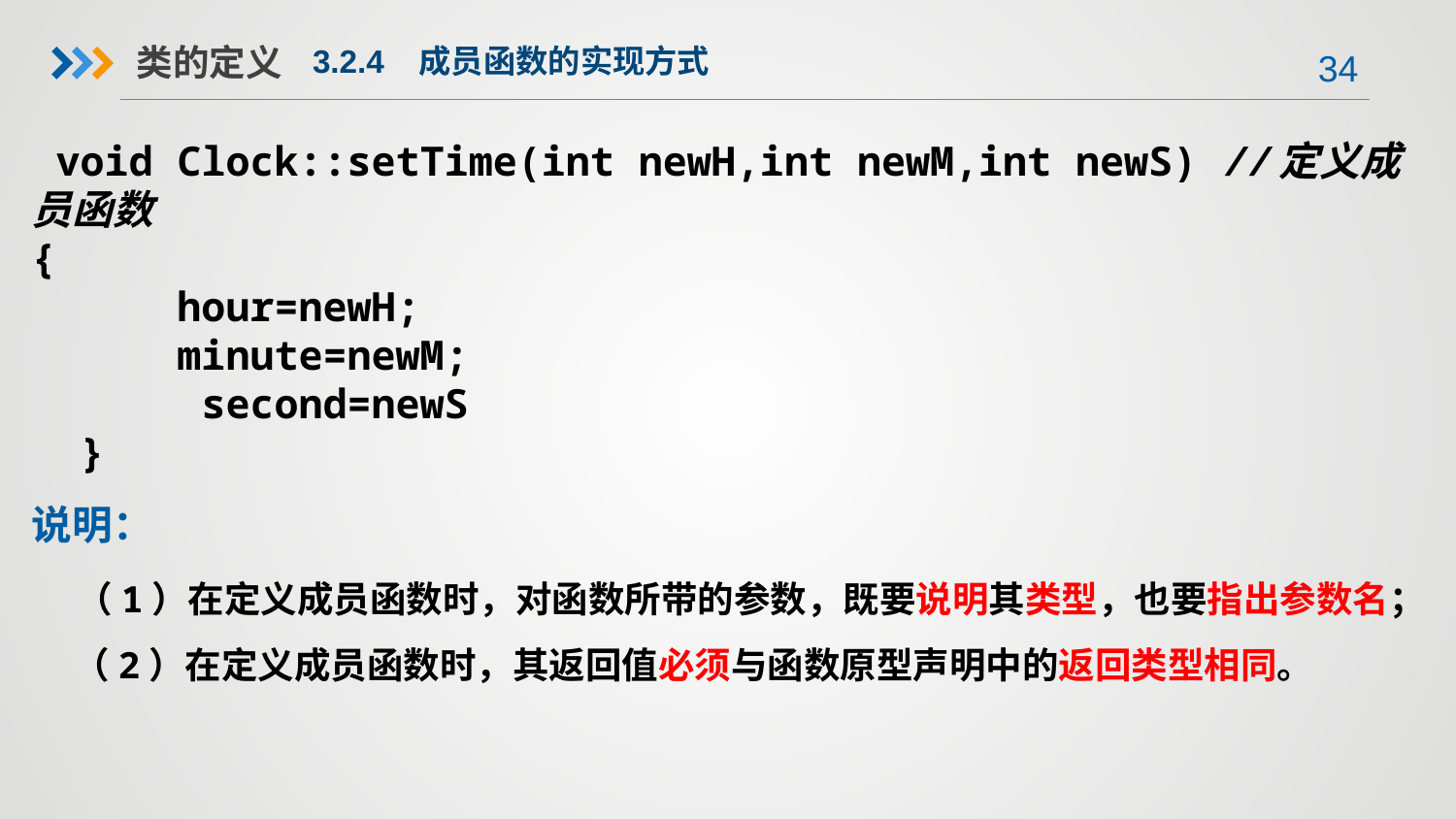

类的定义
3.2.4   成员函数的实现方式
 void Clock::setTime(int newH,int newM,int newS) //定义成员函数
{
	hour=newH;
	minute=newM;
       second=newS
  }
说明：
    （1）在定义成员函数时，对函数所带的参数，既要说明其类型，也要指出参数名；
    （2）在定义成员函数时，其返回值必须与函数原型声明中的返回类型相同。